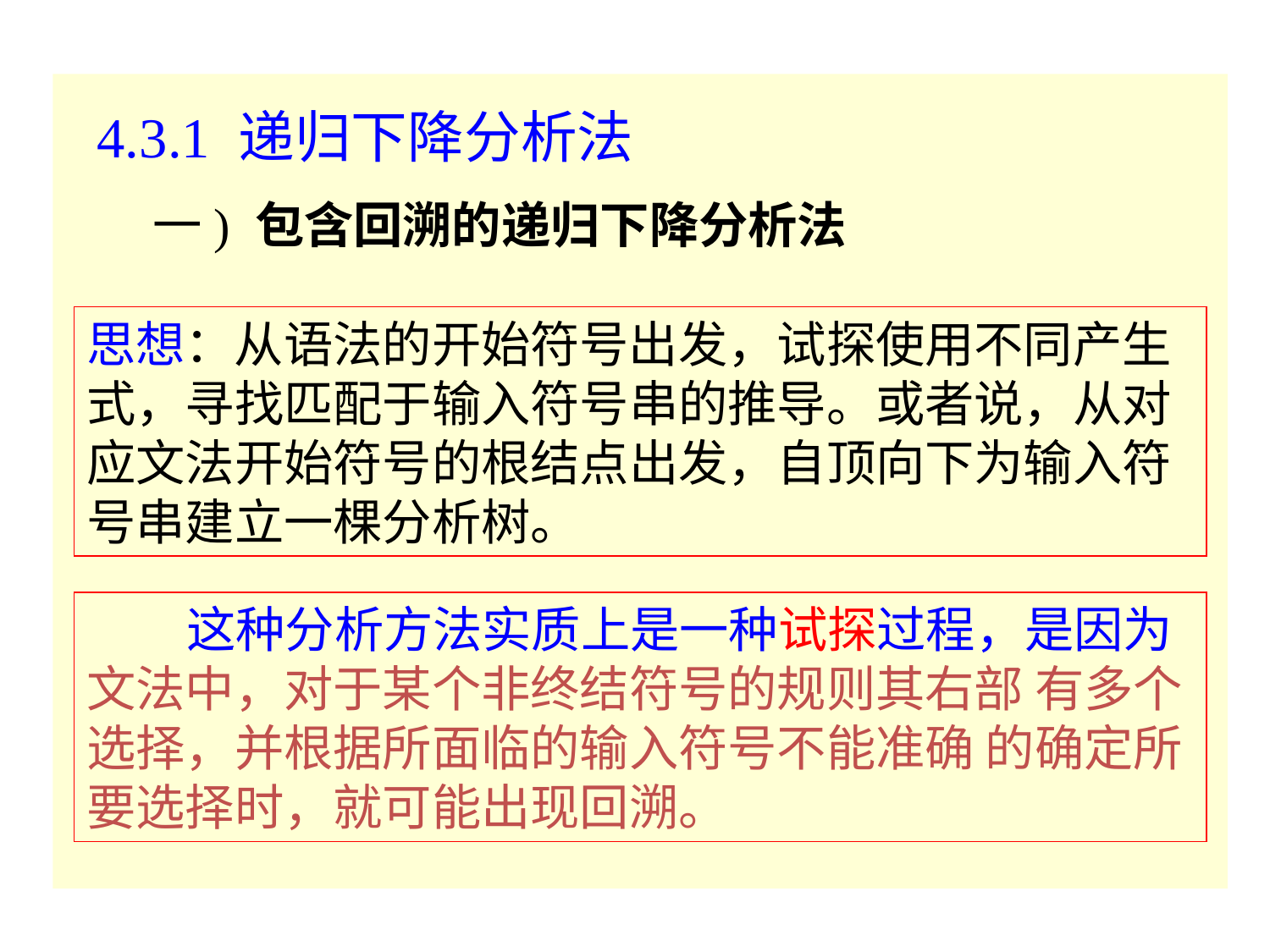

4.3.1 递归下降分析法
    一) 包含回溯的递归下降分析法
思想：从语法的开始符号出发，试探使用不同产生式，寻找匹配于输入符号串的推导。或者说，从对应文法开始符号的根结点出发，自顶向下为输入符号串建立一棵分析树。
        这种分析方法实质上是一种试探过程，是因为文法中，对于某个非终结符号的规则其右部 有多个选择，并根据所面临的输入符号不能准确 的确定所要选择时，就可能出现回溯。